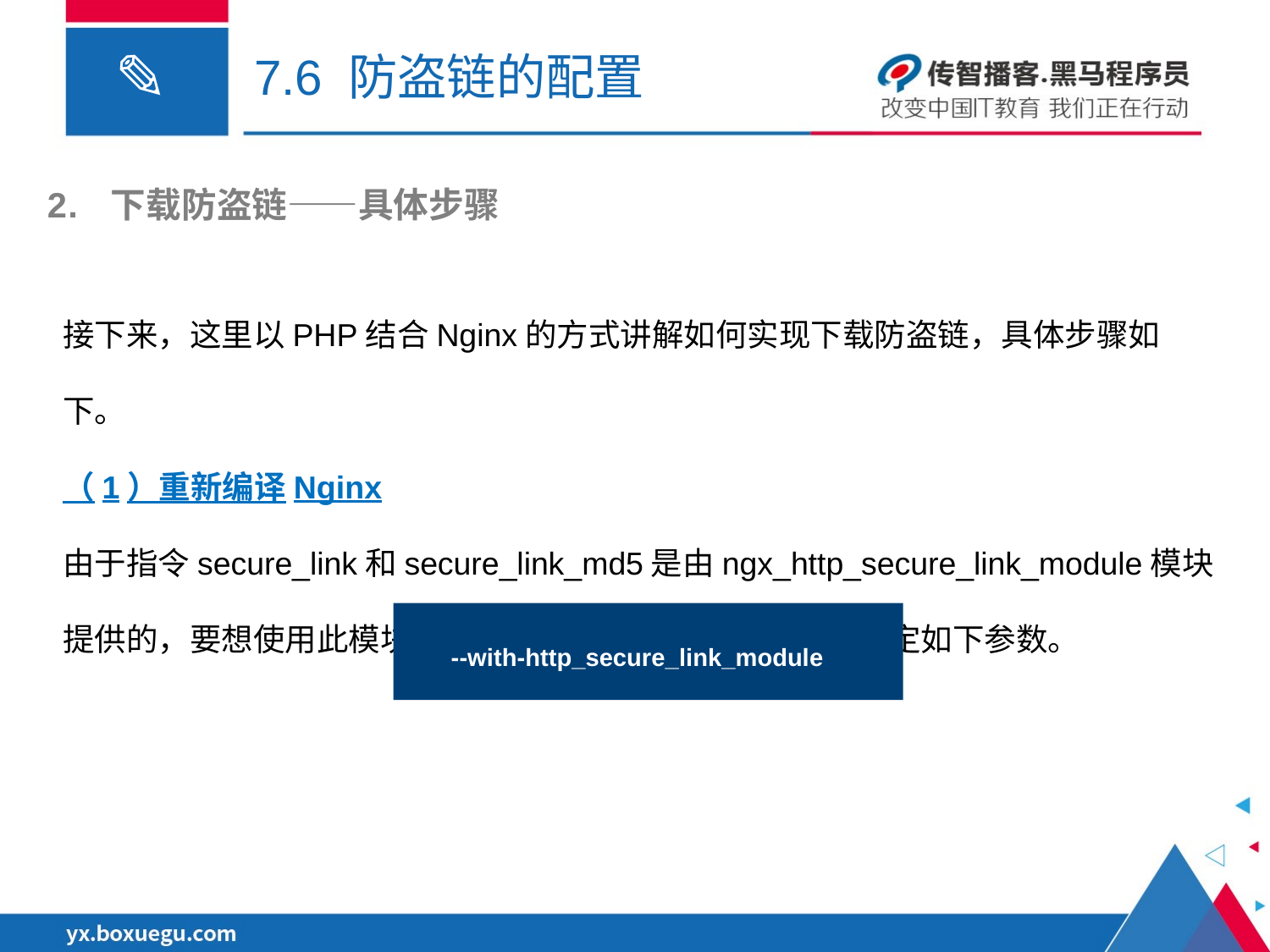

# 7.6 防盗链的配置
下载防盗链——具体步骤
接下来，这里以PHP结合Nginx的方式讲解如何实现下载防盗链，具体步骤如下。
（1）重新编译Nginx
由于指令secure_link和secure_link_md5是由ngx_http_secure_link_module模块提供的，要想使用此模块提供的功能必须在编译Nginx时指定如下参数。

--with-http_secure_link_module